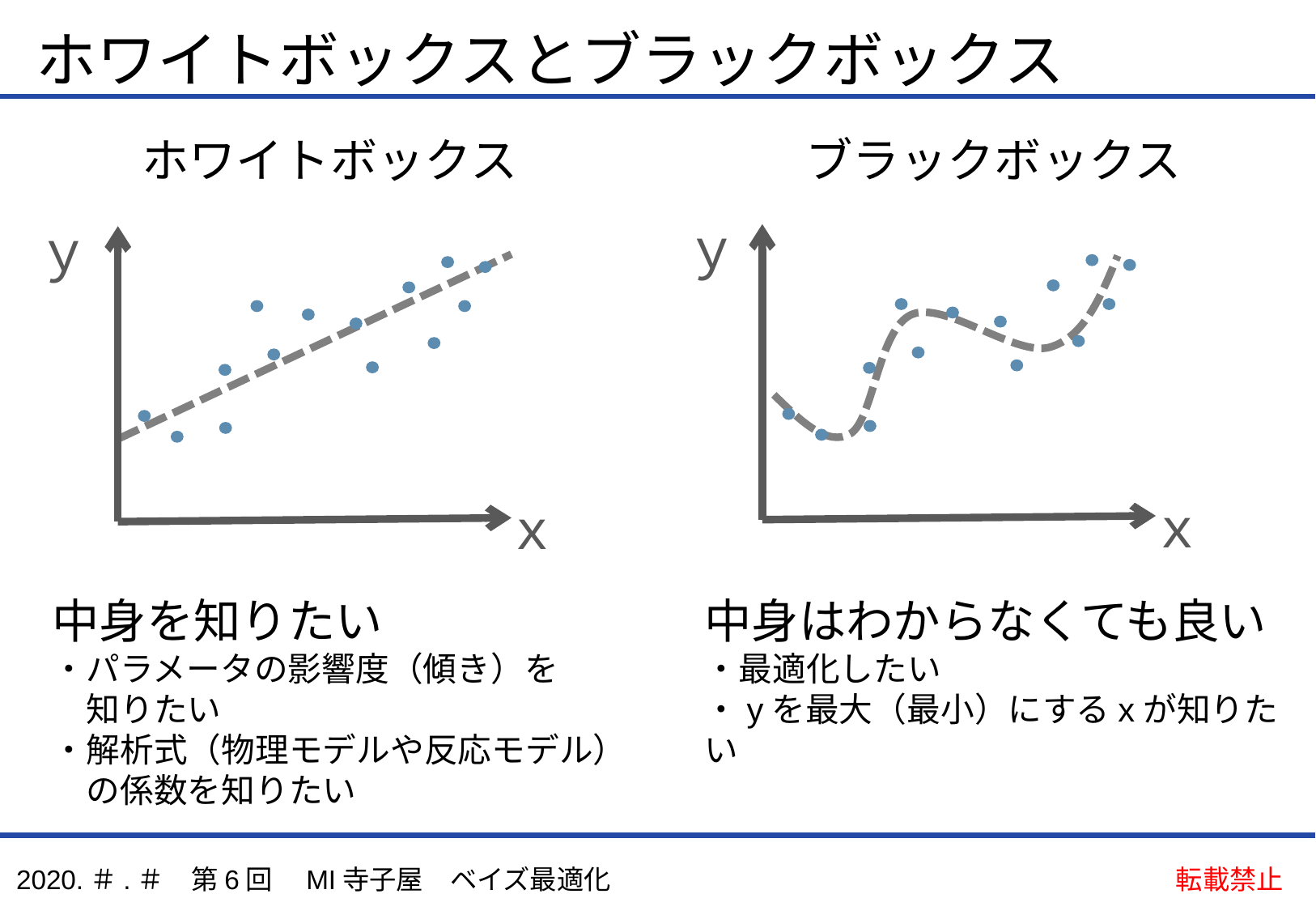

ホワイトボックスとブラックボックス
ブラックボックス
ホワイトボックス
ｙ
ｙ

ｘ
ｘ
中身を知りたい
・パラメータの影響度（傾き）を
　知りたい
・解析式（物理モデルや反応モデル）
　の係数を知りたい
中身はわからなくても良い
・最適化したい
・yを最大（最小）にするxが知りたい